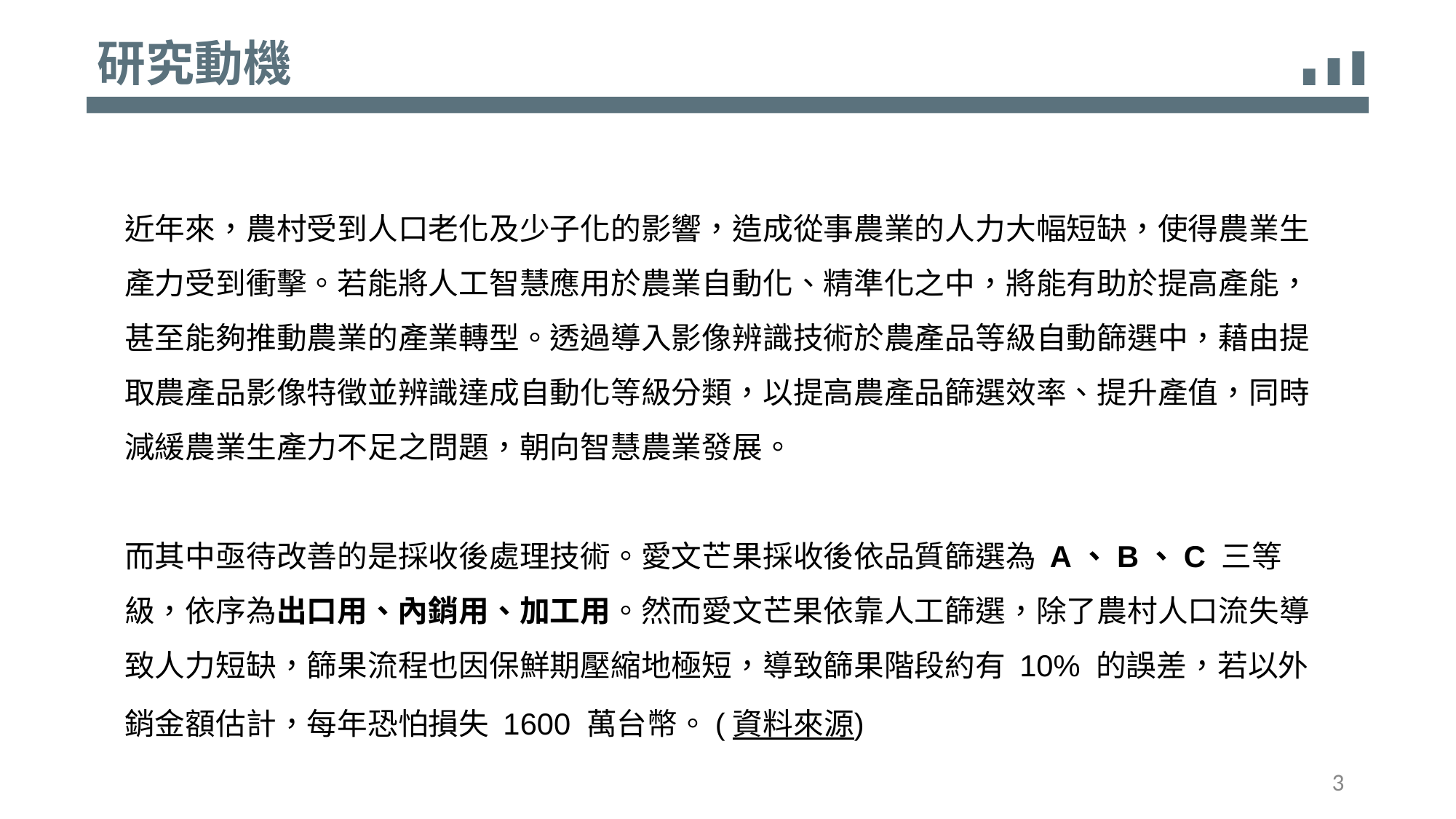

研究動機

近年來，農村受到人口老化及少子化的影響，造成從事農業的人力大幅短缺，使得農業生產力受到衝擊。若能將人工智慧應用於農業自動化、精準化之中，將能有助於提高產能，甚至能夠推動農業的產業轉型。透過導入影像辨識技術於農產品等級自動篩選中，藉由提取農產品影像特徵並辨識達成自動化等級分類，以提高農產品篩選效率、提升產值，同時減緩農業生產力不足之問題，朝向智慧農業發展。

而其中亟待改善的是採收後處理技術。愛文芒果採收後依品質篩選為 A、B、C 三等級，依序為出口用、內銷用、加工用。然而愛文芒果依靠人工篩選，除了農村人口流失導致人力短缺，篩果流程也因保鮮期壓縮地極短，導致篩果階段約有 10% 的誤差，若以外銷金額估計，每年恐怕損失 1600 萬台幣。(資料來源)

3